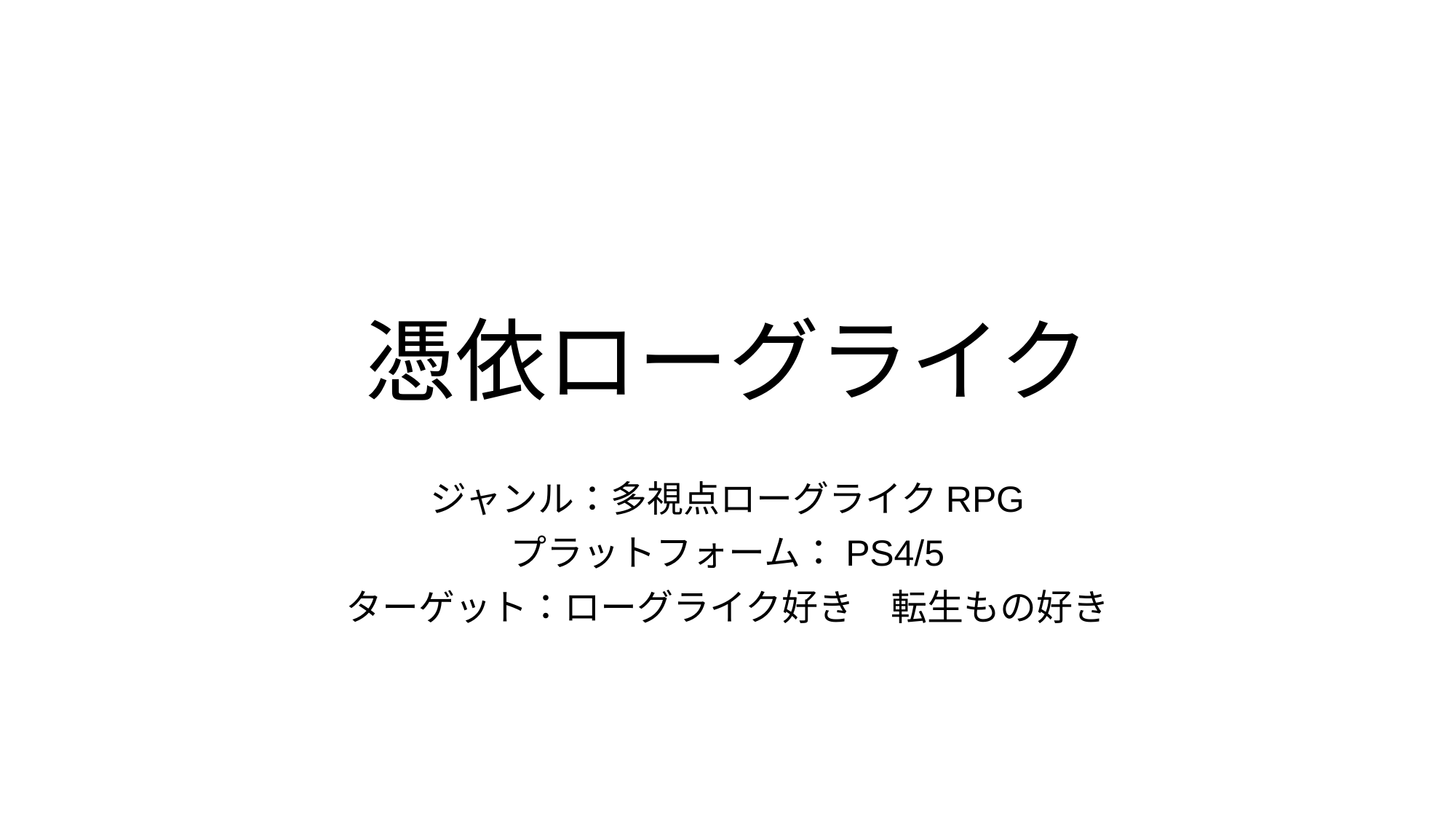

# 憑依ローグライク
ジャンル：多視点ローグライクRPG
プラットフォーム：PS4/5
ターゲット：ローグライク好き　転生もの好き